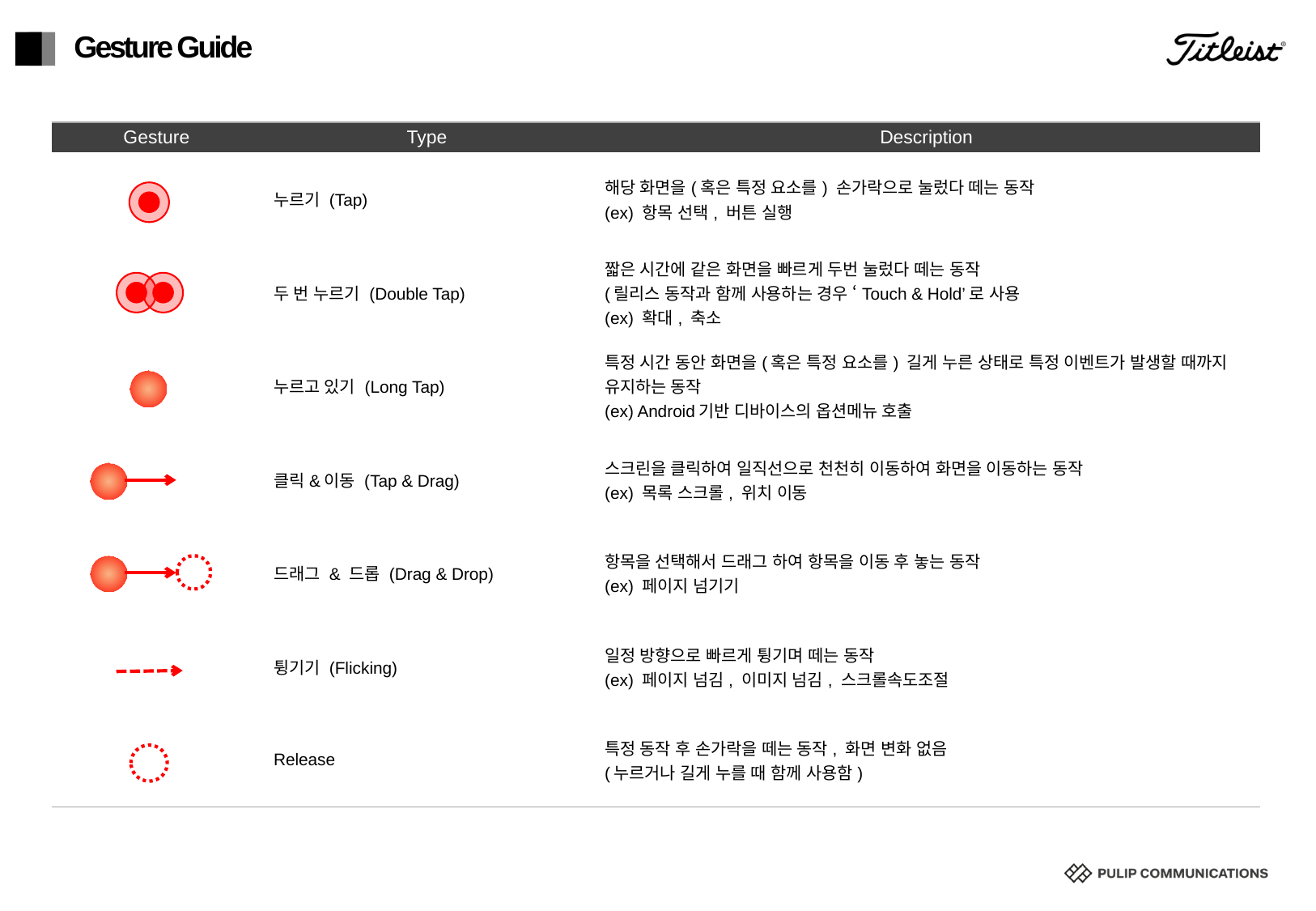

# Gesture Guide
| Gesture | Type | Description |
| --- | --- | --- |
|  | 누르기 (Tap) | 해당 화면을(혹은 특정 요소를) 손가락으로 눌렀다 떼는 동작 (ex) 항목 선택, 버튼 실행 |
|  | 두 번 누르기 (Double Tap) | 짧은 시간에 같은 화면을 빠르게 두번 눌렀다 떼는 동작 (릴리스 동작과 함께 사용하는 경우 ‘Touch & Hold’로 사용 (ex) 확대, 축소 |
|  | 누르고 있기 (Long Tap) | 특정 시간 동안 화면을(혹은 특정 요소를) 길게 누른 상태로 특정 이벤트가 발생할 때까지 유지하는 동작 (ex) Android기반 디바이스의 옵션메뉴 호출 |
|  | 클릭&이동 (Tap & Drag) | 스크린을 클릭하여 일직선으로 천천히 이동하여 화면을 이동하는 동작 (ex) 목록 스크롤, 위치 이동 |
|  | 드래그 & 드롭 (Drag & Drop) | 항목을 선택해서 드래그 하여 항목을 이동 후 놓는 동작 (ex) 페이지 넘기기 |
|  | 튕기기 (Flicking) | 일정 방향으로 빠르게 튕기며 떼는 동작 (ex) 페이지 넘김, 이미지 넘김, 스크롤속도조절 |
|  | Release | 특정 동작 후 손가락을 떼는 동작, 화면 변화 없음 (누르거나 길게 누를 때 함께 사용함) |